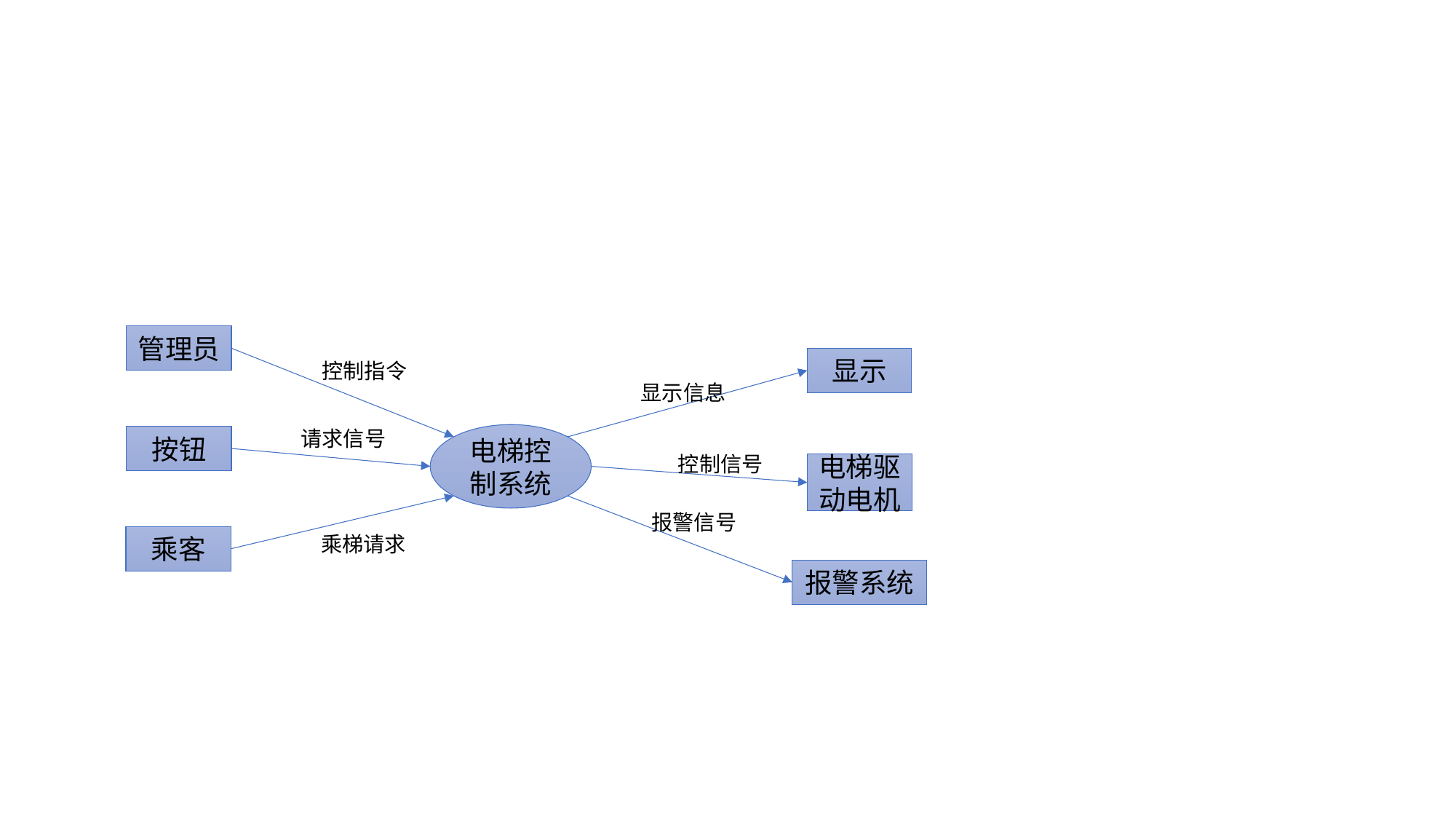

管理员
显示
控制指令
显示信息
请求信号
电梯控制系统
按钮
控制信号
电梯驱动电机
报警信号
乘梯请求
乘客
报警系统